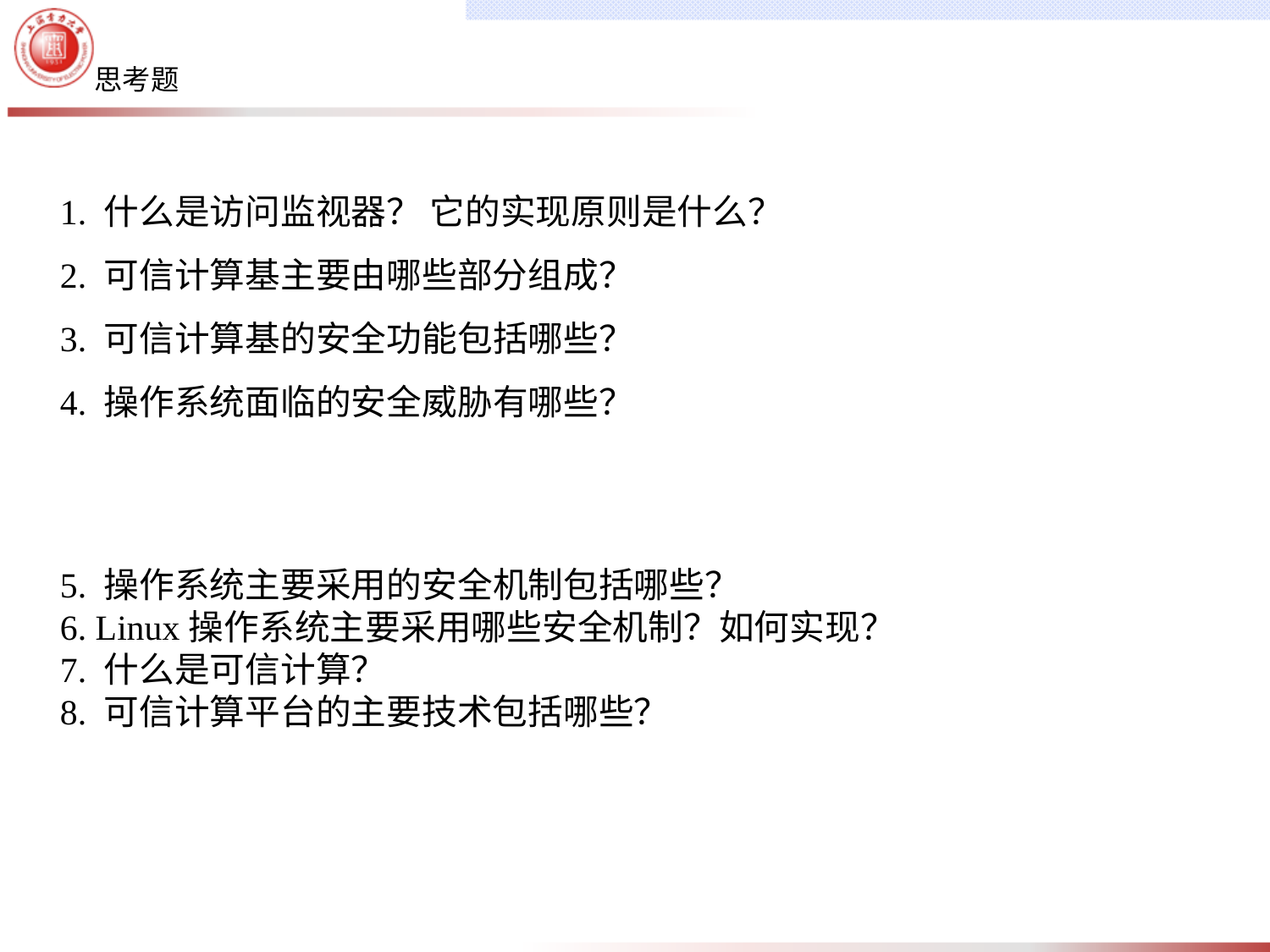

思考题
1. 什么是访问监视器？ 它的实现原则是什么？
2. 可信计算基主要由哪些部分组成？
3. 可信计算基的安全功能包括哪些？
4. 操作系统面临的安全威胁有哪些？

5. 操作系统主要采用的安全机制包括哪些？
6. Linux操作系统主要采用哪些安全机制？如何实现？
7. 什么是可信计算？
8. 可信计算平台的主要技术包括哪些？